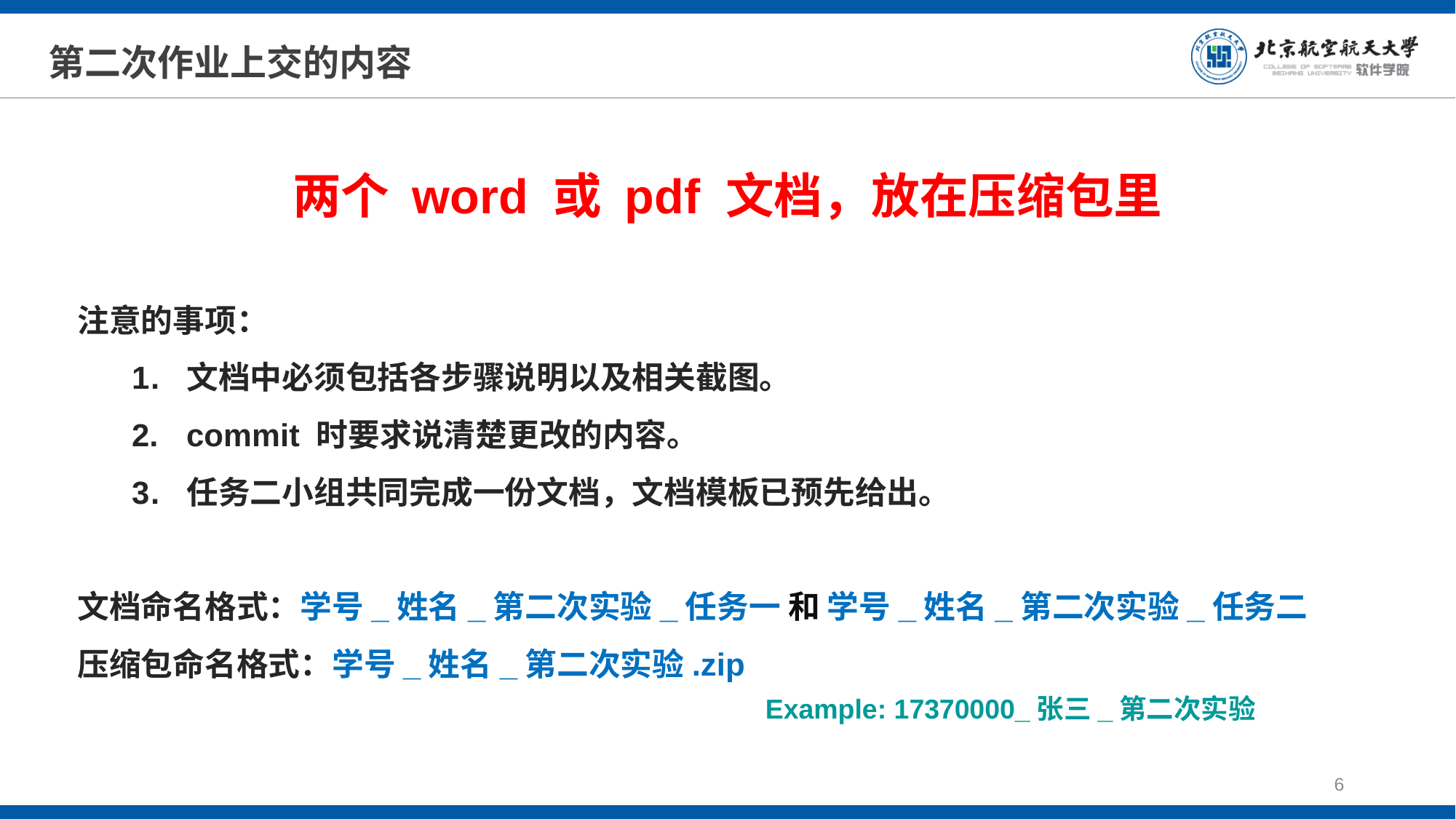

# 第二次作业上交的内容
两个 word 或 pdf 文档，放在压缩包里

注意的事项：
文档中必须包括各步骤说明以及相关截图。
commit 时要求说清楚更改的内容。
任务二小组共同完成一份文档，文档模板已预先给出。

文档命名格式：学号_姓名_第二次实验_任务一 和 学号_姓名_第二次实验_任务二
压缩包命名格式：学号_姓名_第二次实验.zip
Example: 17370000_张三_第二次实验
6